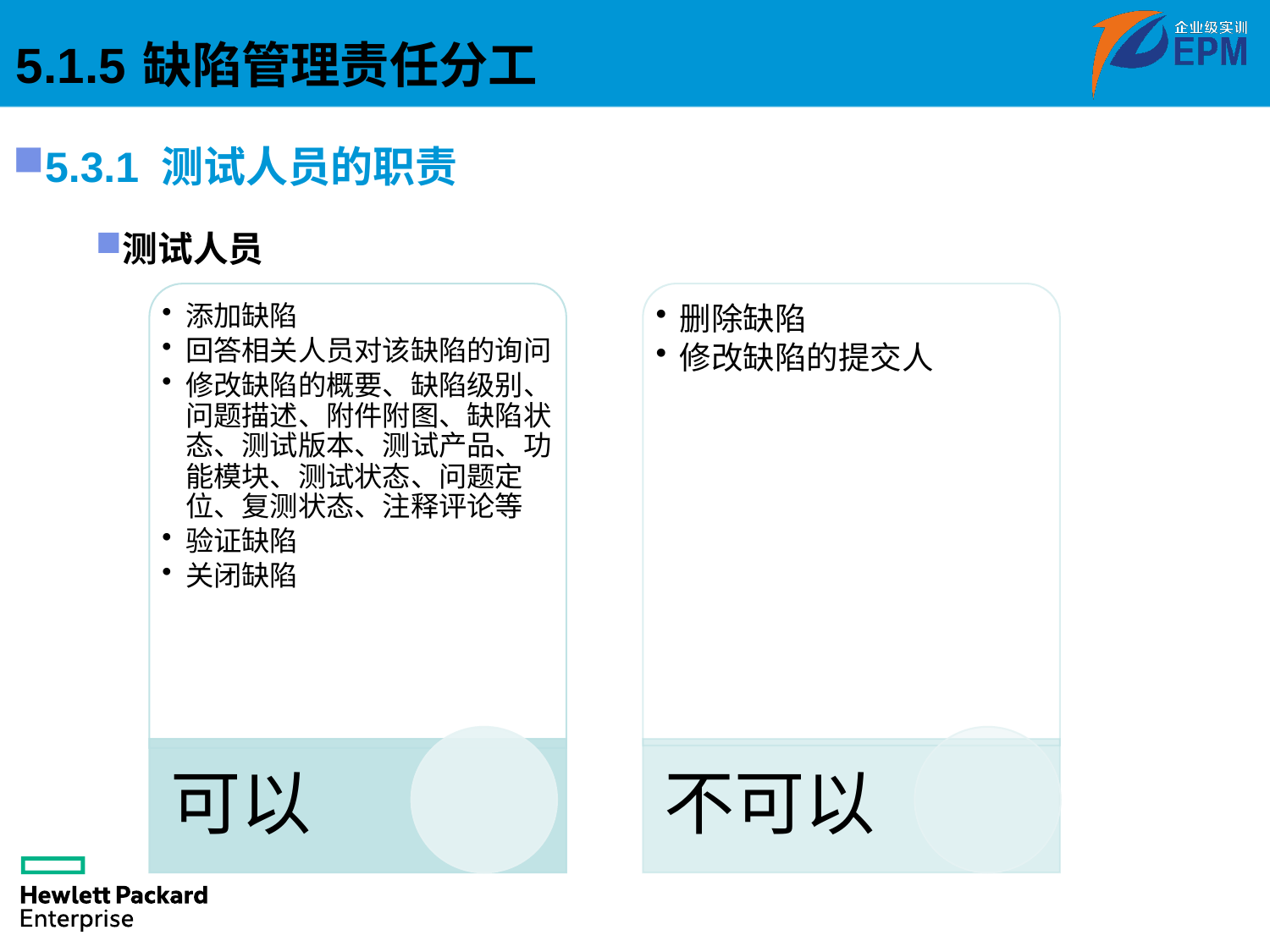

# 5.1.5	缺陷管理责任分工
5.3.1 测试人员的职责
测试人员
添加缺陷
回答相关人员对该缺陷的询问
修改缺陷的概要、缺陷级别、问题描述、附件附图、缺陷状态、测试版本、测试产品、功能模块、测试状态、问题定位、复测状态、注释评论等
验证缺陷
关闭缺陷
可以
删除缺陷
修改缺陷的提交人
不可以